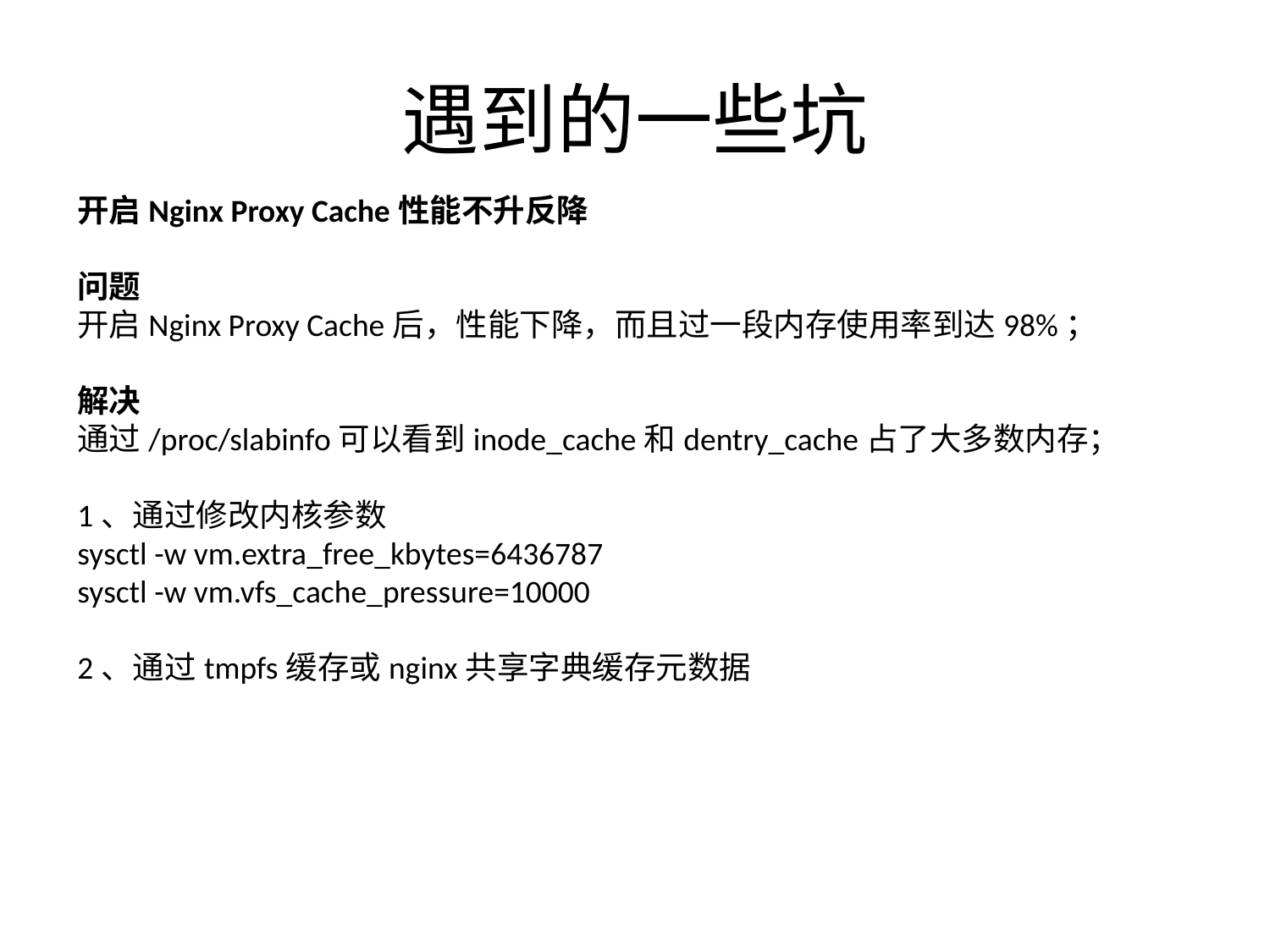

# 遇到的一些坑
开启Nginx Proxy Cache性能不升反降

问题
开启Nginx Proxy Cache后，性能下降，而且过一段内存使用率到达98%；

解决
通过/proc/slabinfo可以看到inode_cache和dentry_cache占了大多数内存；

1、通过修改内核参数
sysctl -w vm.extra_free_kbytes=6436787
sysctl -w vm.vfs_cache_pressure=10000

2、通过tmpfs缓存或nginx共享字典缓存元数据